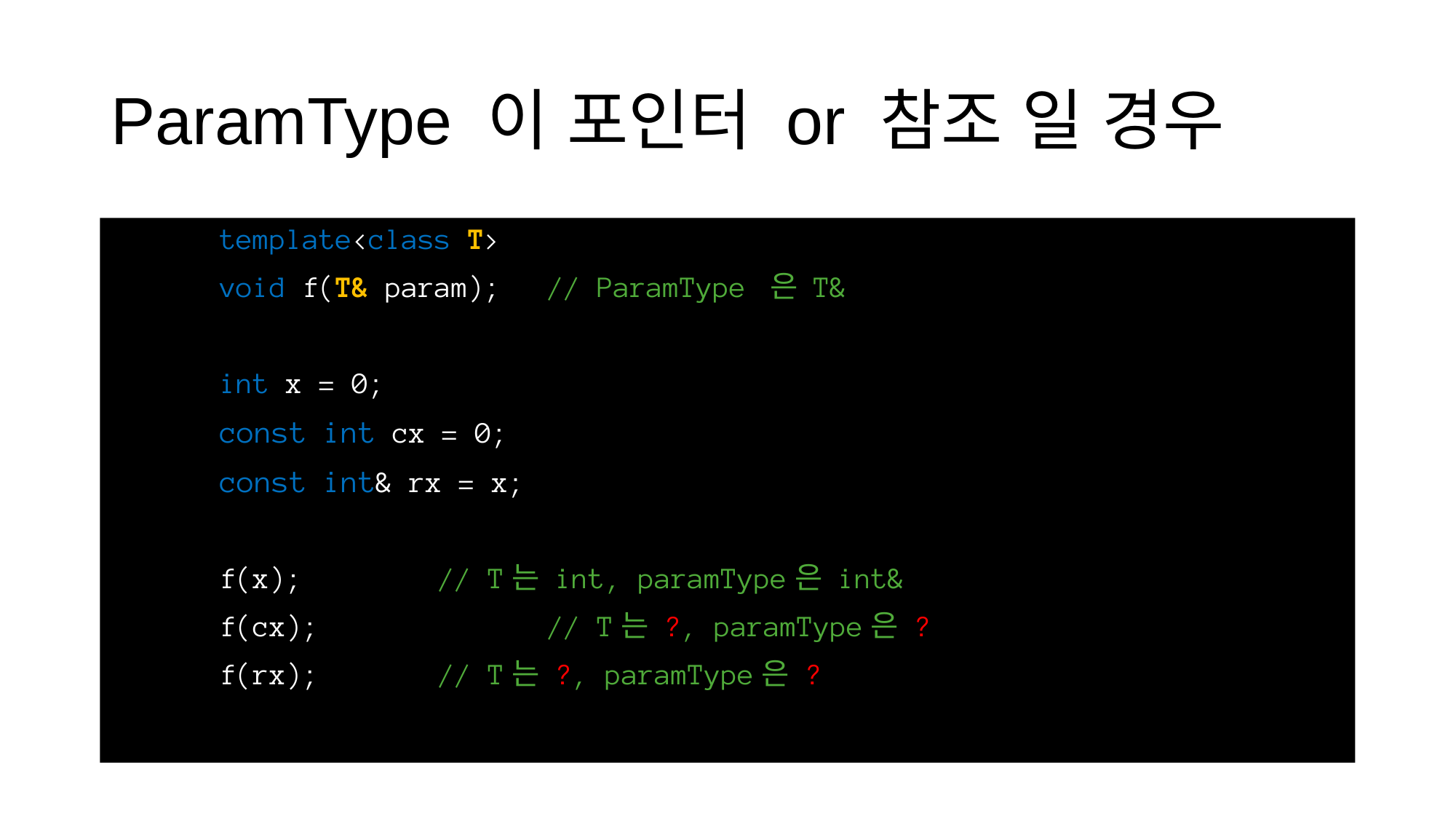

# ParamType 이 포인터 or 참조 일 경우
	template<class T>
	void f(T& param);	// ParamType 은 T&

	int x = 0;
	const int cx = 0;
	const int& rx = x;

	f(x); 		// T는 int, paramType은 int&
	f(cx); 		// T는 ?, paramType은 ?
	f(rx);		// T는 ?, paramType은 ?